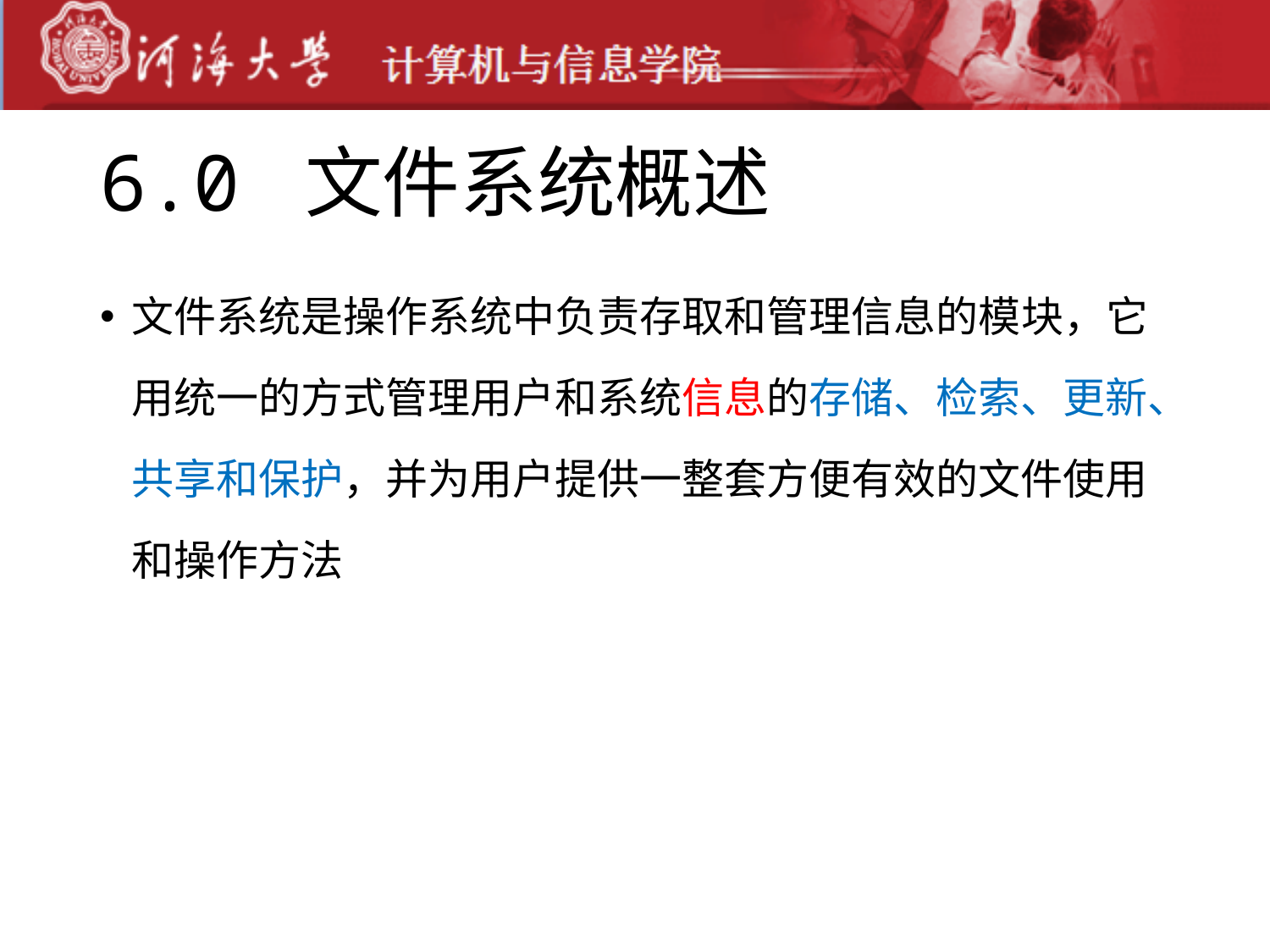

# 6.0 文件系统概述
文件系统是操作系统中负责存取和管理信息的模块，它用统一的方式管理用户和系统信息的存储、检索、更新、共享和保护，并为用户提供一整套方便有效的文件使用和操作方法